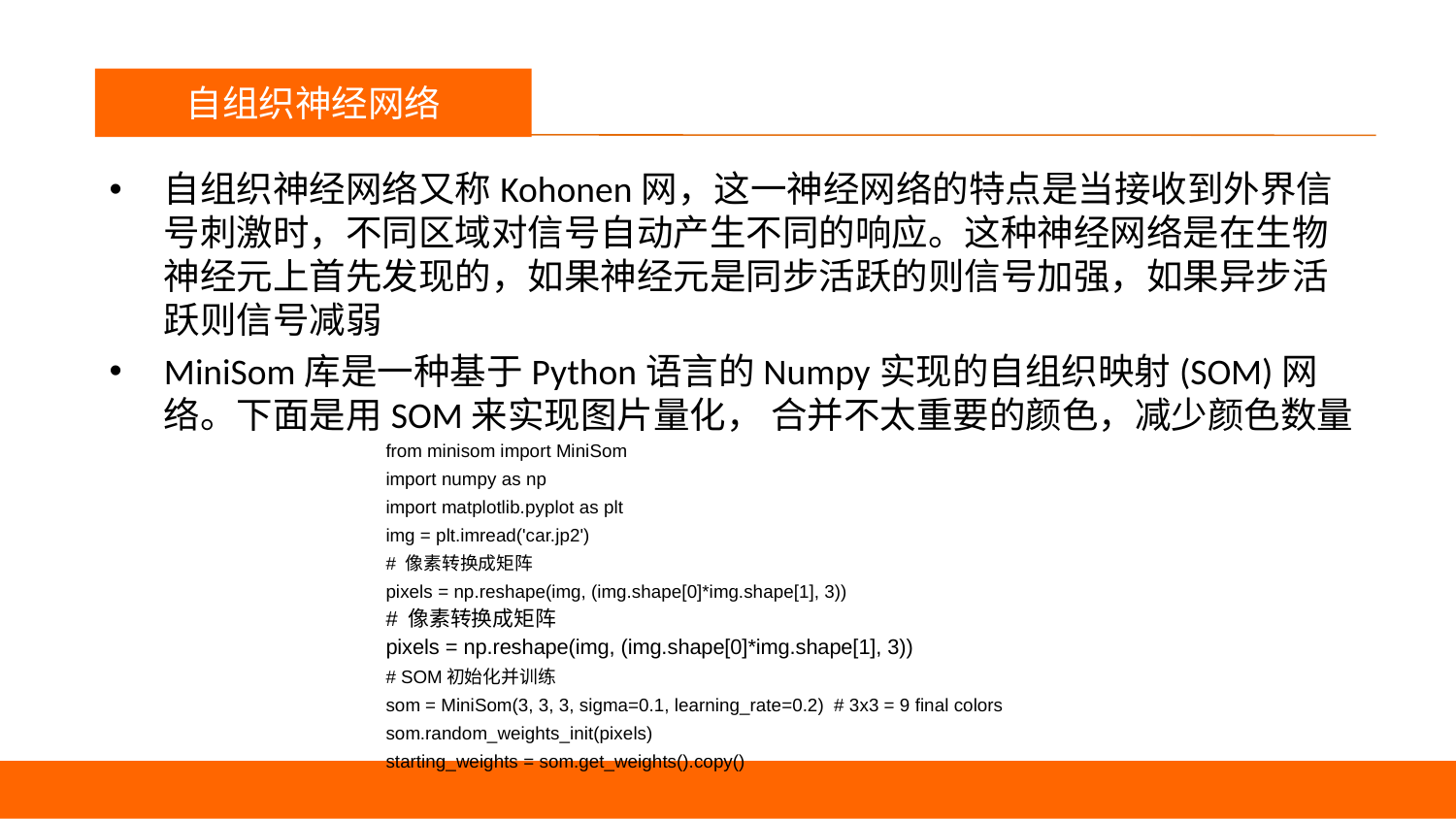

议程
自组织神经网络

自组织神经网络又称Kohonen网，这一神经网络的特点是当接收到外界信号刺激时，不同区域对信号自动产生不同的响应。这种神经网络是在生物神经元上首先发现的，如果神经元是同步活跃的则信号加强，如果异步活跃则信号减弱
MiniSom库是一种基于Python语言的Numpy实现的自组织映射(SOM)网络。下面是用SOM来实现图片量化， 合并不太重要的颜色，减少颜色数量
from minisom import MiniSom
import numpy as np
import matplotlib.pyplot as plt
img = plt.imread('car.jp2')
# 像素转换成矩阵
pixels = np.reshape(img, (img.shape[0]*img.shape[1], 3))
# 像素转换成矩阵
pixels = np.reshape(img, (img.shape[0]*img.shape[1], 3))
# SOM初始化并训练
som = MiniSom(3, 3, 3, sigma=0.1, learning_rate=0.2)  # 3x3 = 9 final colors
som.random_weights_init(pixels)
starting_weights = som.get_weights().copy()